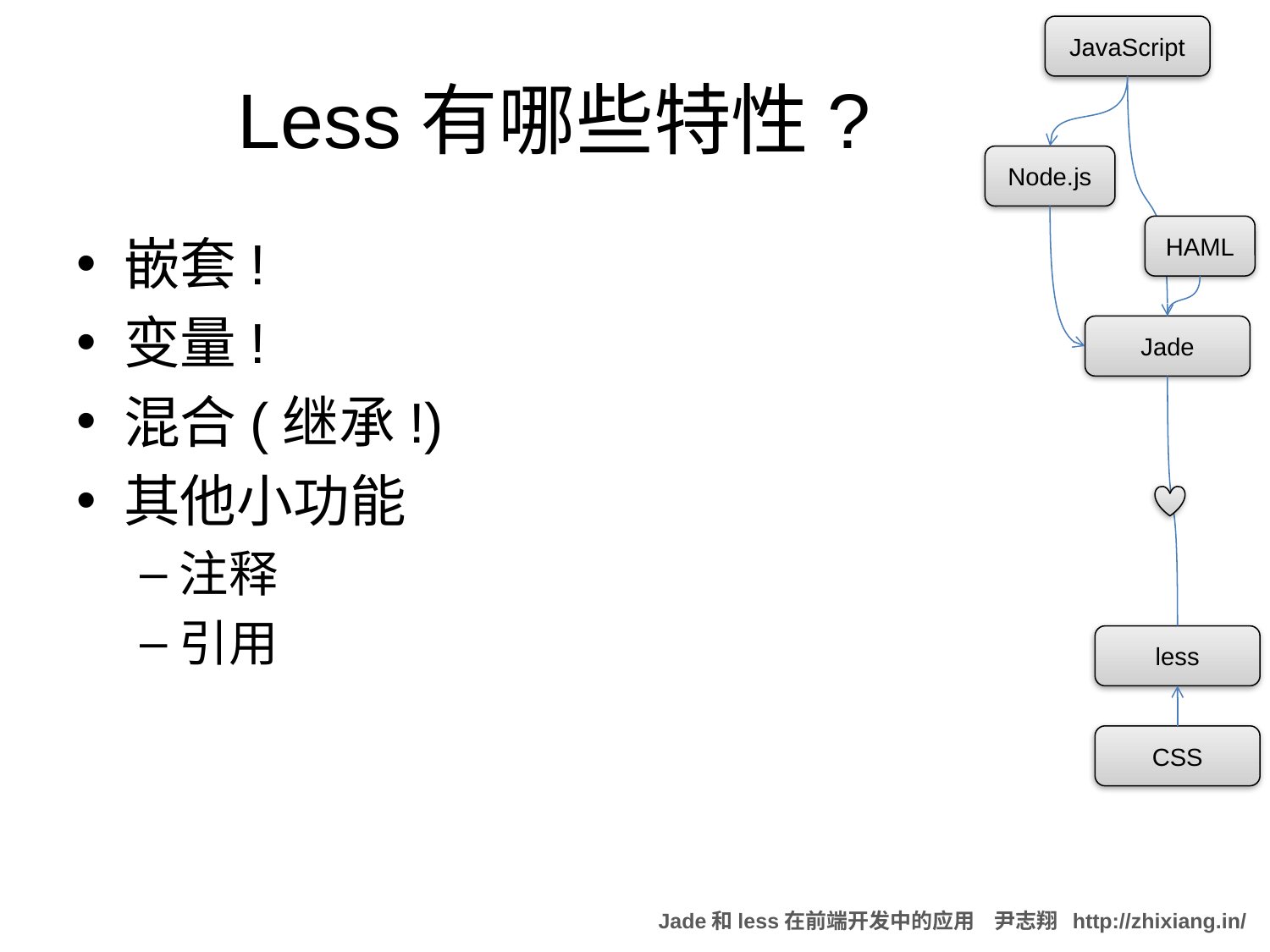

# Less有哪些特性?
嵌套!
变量!
混合(继承!)
其他小功能
注释
引用